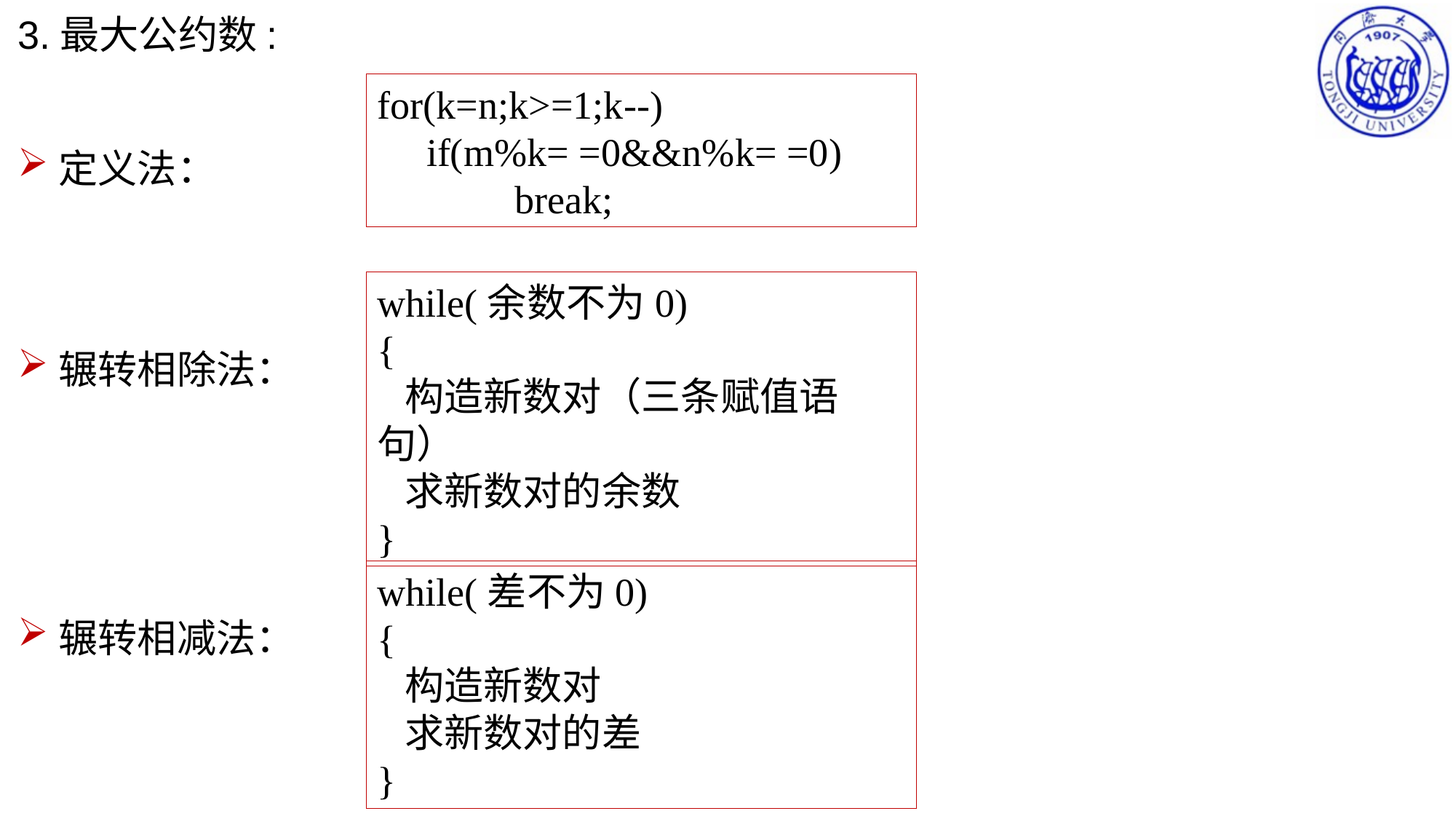

3.最大公约数:

定义法：

辗转相除法：

辗转相减法：
for(k=n;k>=1;k--)
     if(m%k= =0&&n%k= =0)
              break;
while(余数不为0)
{
  构造新数对（三条赋值语句）
  求新数对的余数
}
while(差不为0)
{
  构造新数对
  求新数对的差
}